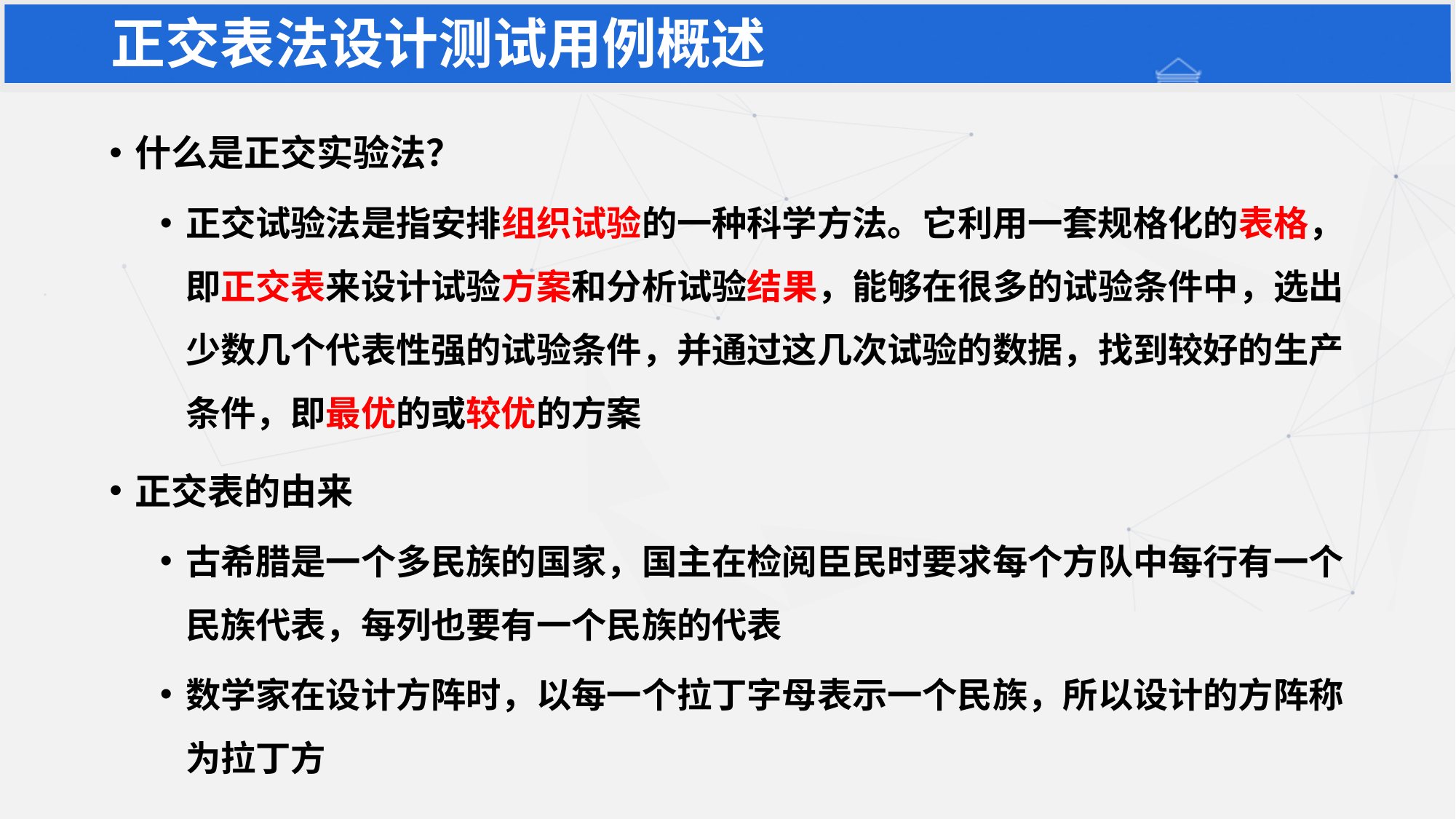

# 正交表法设计测试用例概述
什么是正交实验法？
正交试验法是指安排组织试验的一种科学方法。它利用一套规格化的表格，即正交表来设计试验方案和分析试验结果，能够在很多的试验条件中，选出少数几个代表性强的试验条件，并通过这几次试验的数据，找到较好的生产条件，即最优的或较优的方案
正交表的由来
古希腊是一个多民族的国家，国主在检阅臣民时要求每个方队中每行有一个民族代表，每列也要有一个民族的代表
数学家在设计方阵时，以每一个拉丁字母表示一个民族，所以设计的方阵称为拉丁方